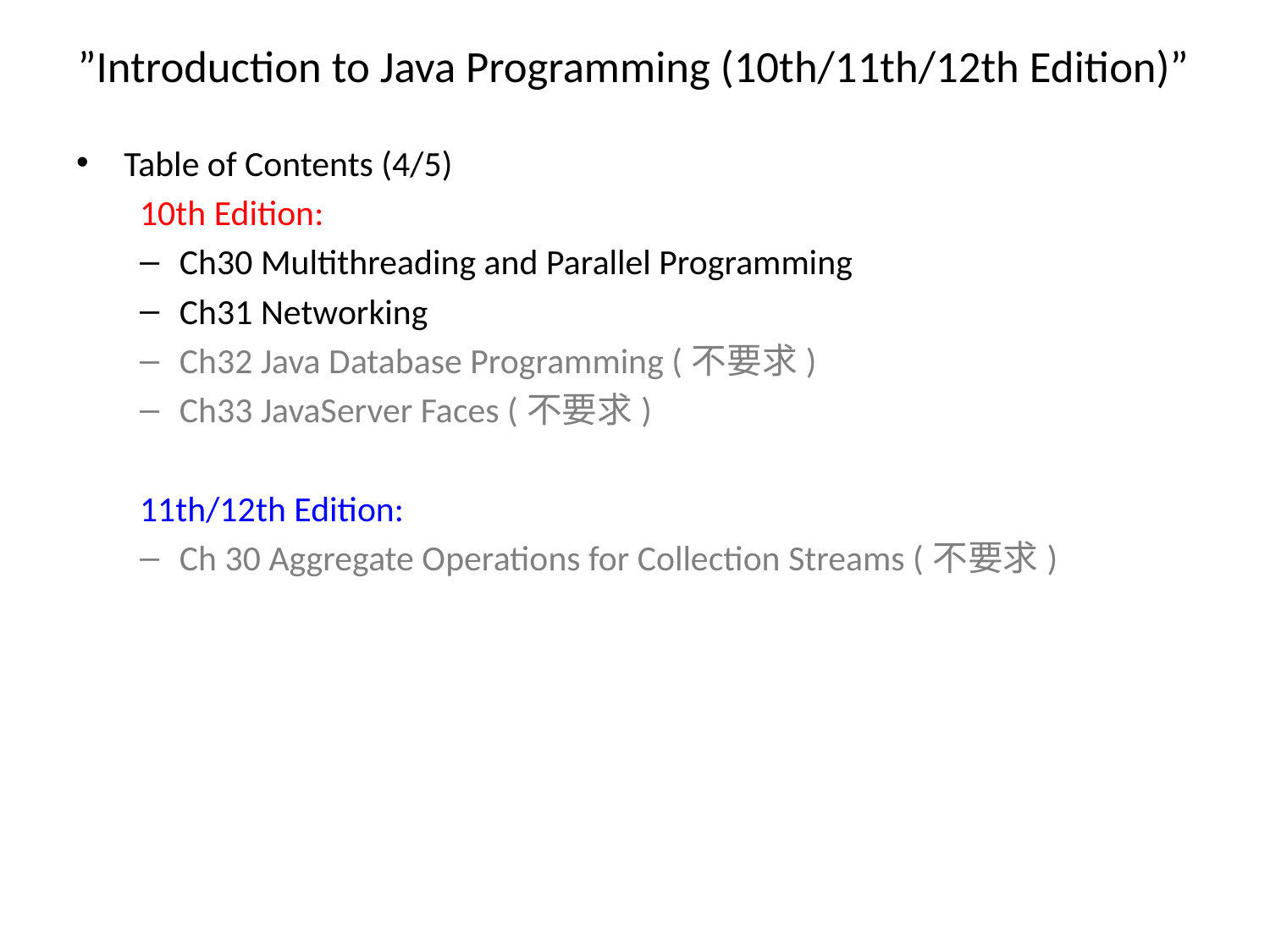

# ”Introduction to Java Programming (10th/11th/12th Edition)”
Table of Contents (4/5)
10th Edition:
Ch30 Multithreading and Parallel Programming
Ch31 Networking
Ch32 Java Database Programming (不要求)
Ch33 JavaServer Faces (不要求)

11th/12th Edition:
Ch 30 Aggregate Operations for Collection Streams (不要求)

16